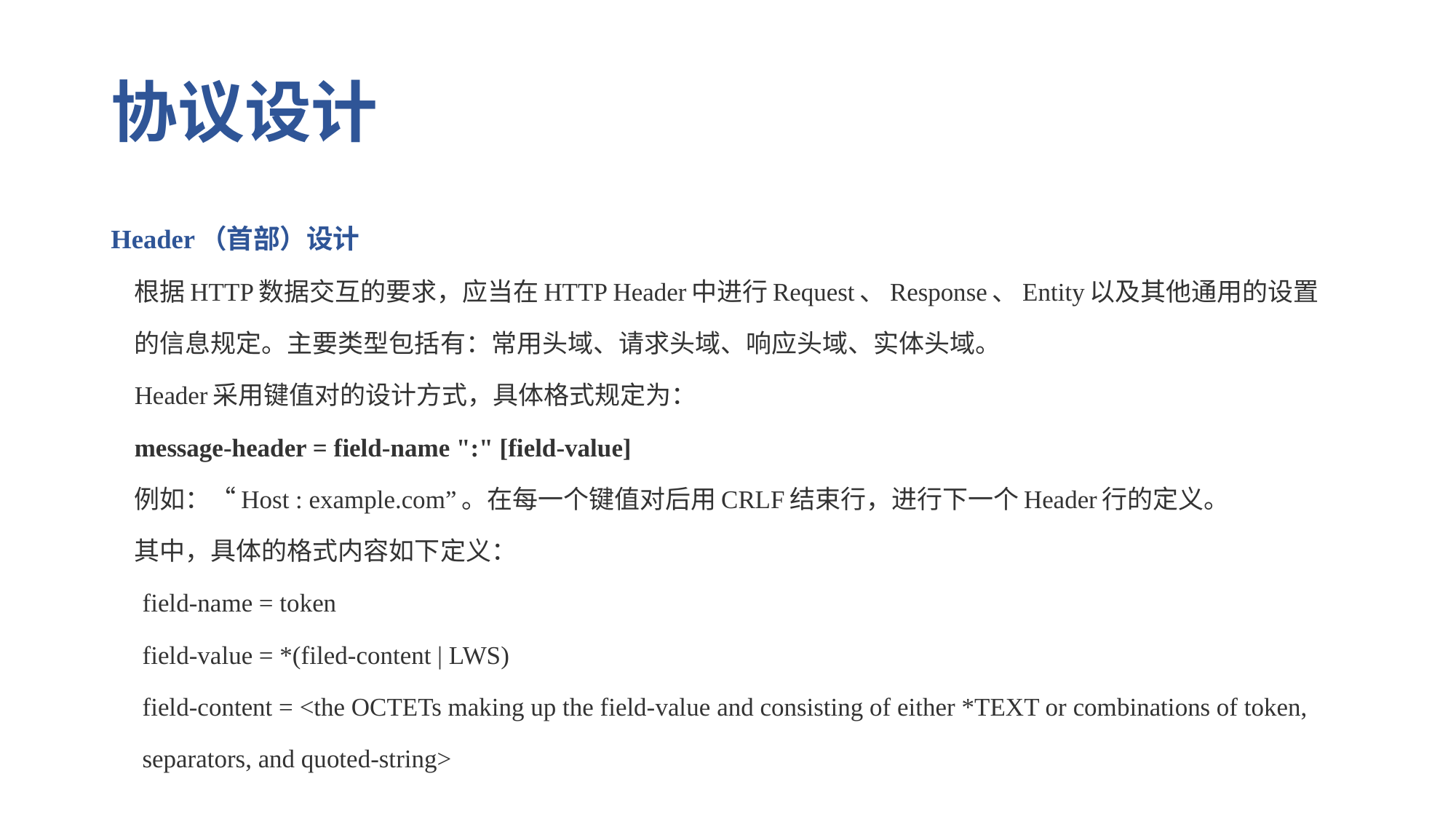

# 协议设计
Header（首部）设计
根据HTTP数据交互的要求，应当在HTTP Header中进行Request、Response、Entity以及其他通用的设置的信息规定。主要类型包括有：常用头域、请求头域、响应头域、实体头域。
Header采用键值对的设计方式，具体格式规定为：
message-header = field-name ":" [field-value]
例如：“Host : example.com”。在每一个键值对后用CRLF结束行，进行下一个Header行的定义。
其中，具体的格式内容如下定义：
field-name = token
field-value = *(filed-content | LWS)
field-content = <the OCTETs making up the field-value and consisting of either *TEXT or combinations of token, separators, and quoted-string>